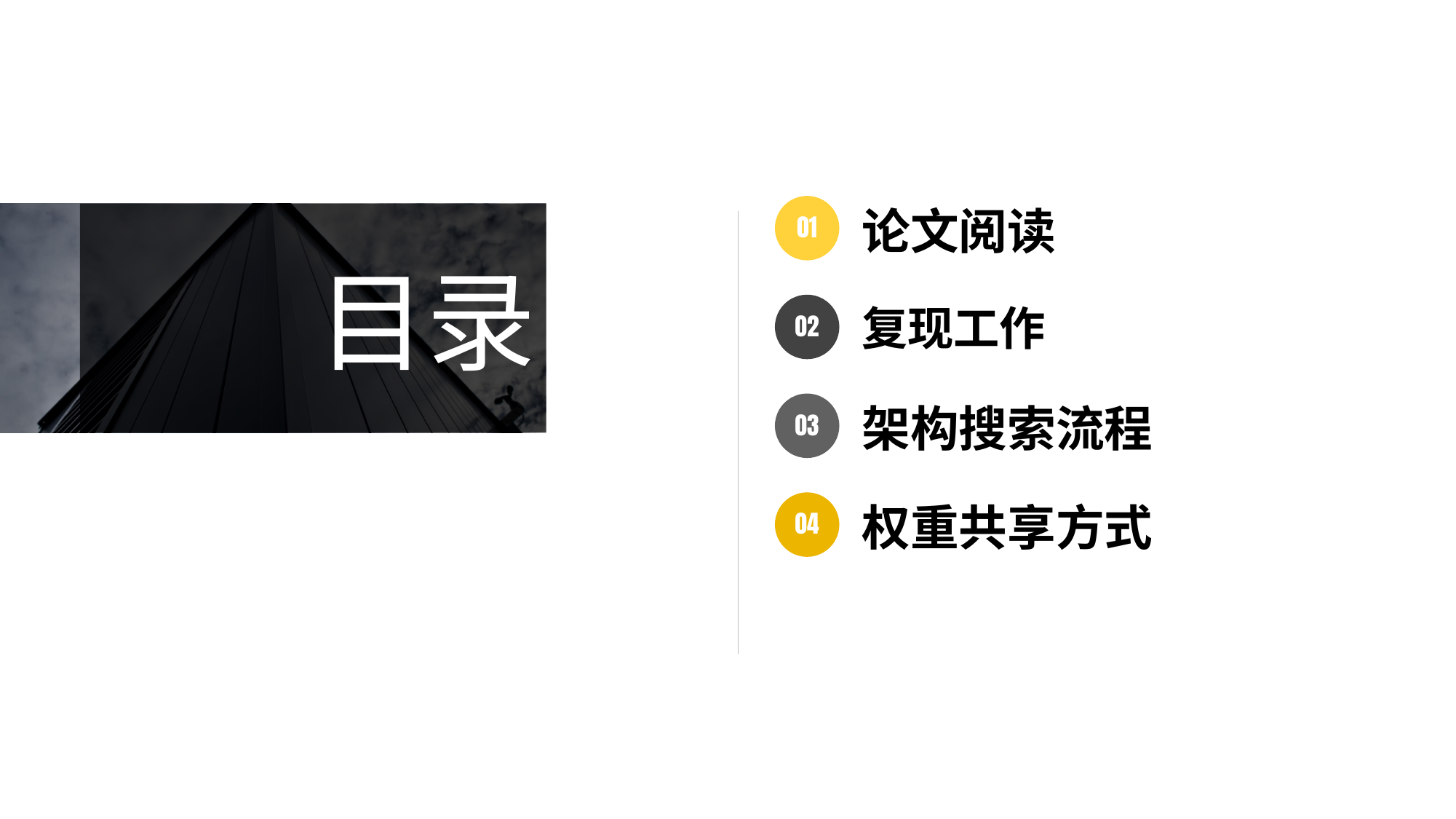

论文阅读
01

目录
复现工作
02
架构搜索流程
03
权重共享方式
04